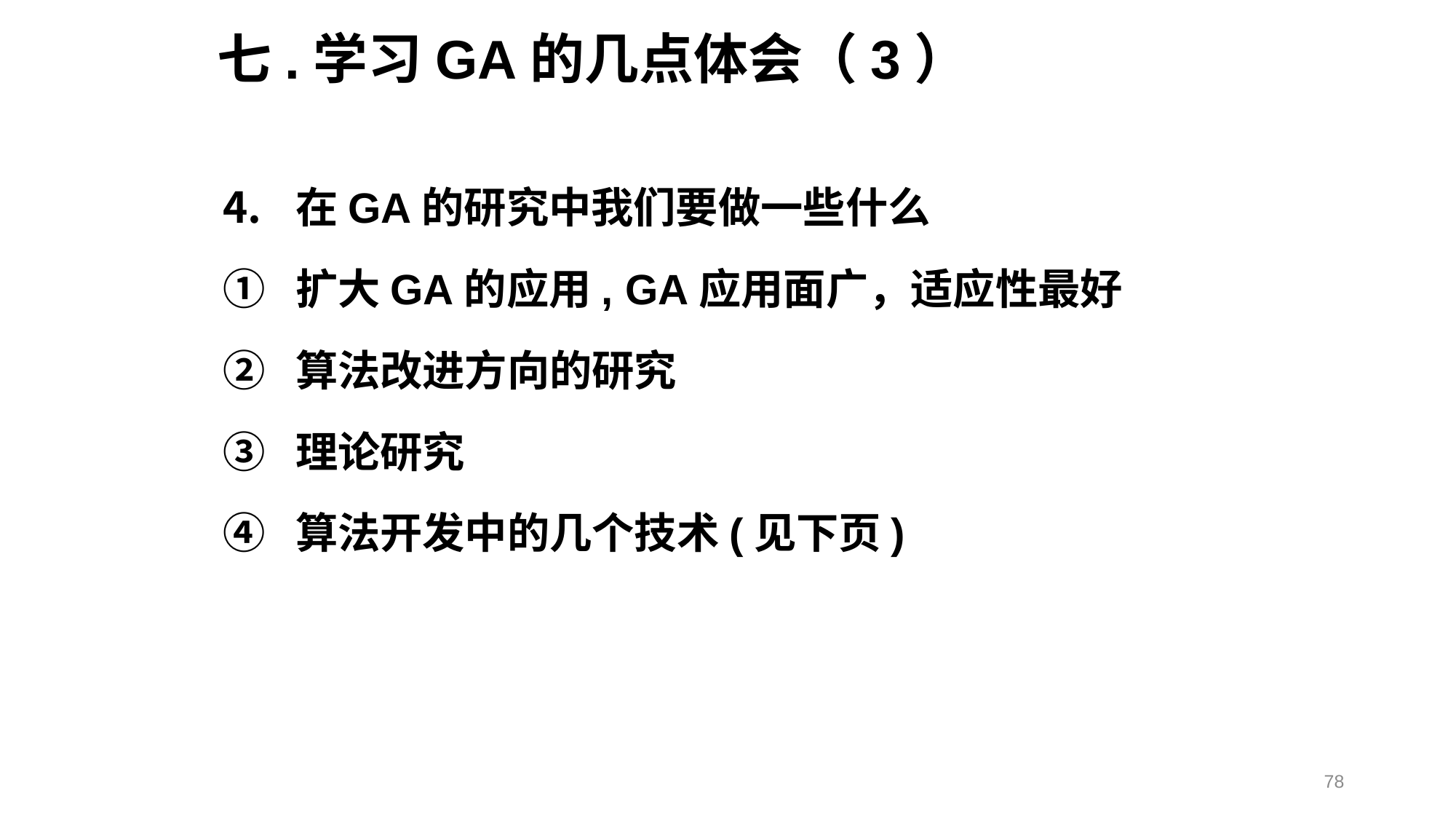

# 七.学习GA的几点体会（3）
在GA的研究中我们要做一些什么
扩大GA的应用, GA应用面广，适应性最好
算法改进方向的研究
理论研究
算法开发中的几个技术(见下页)
78